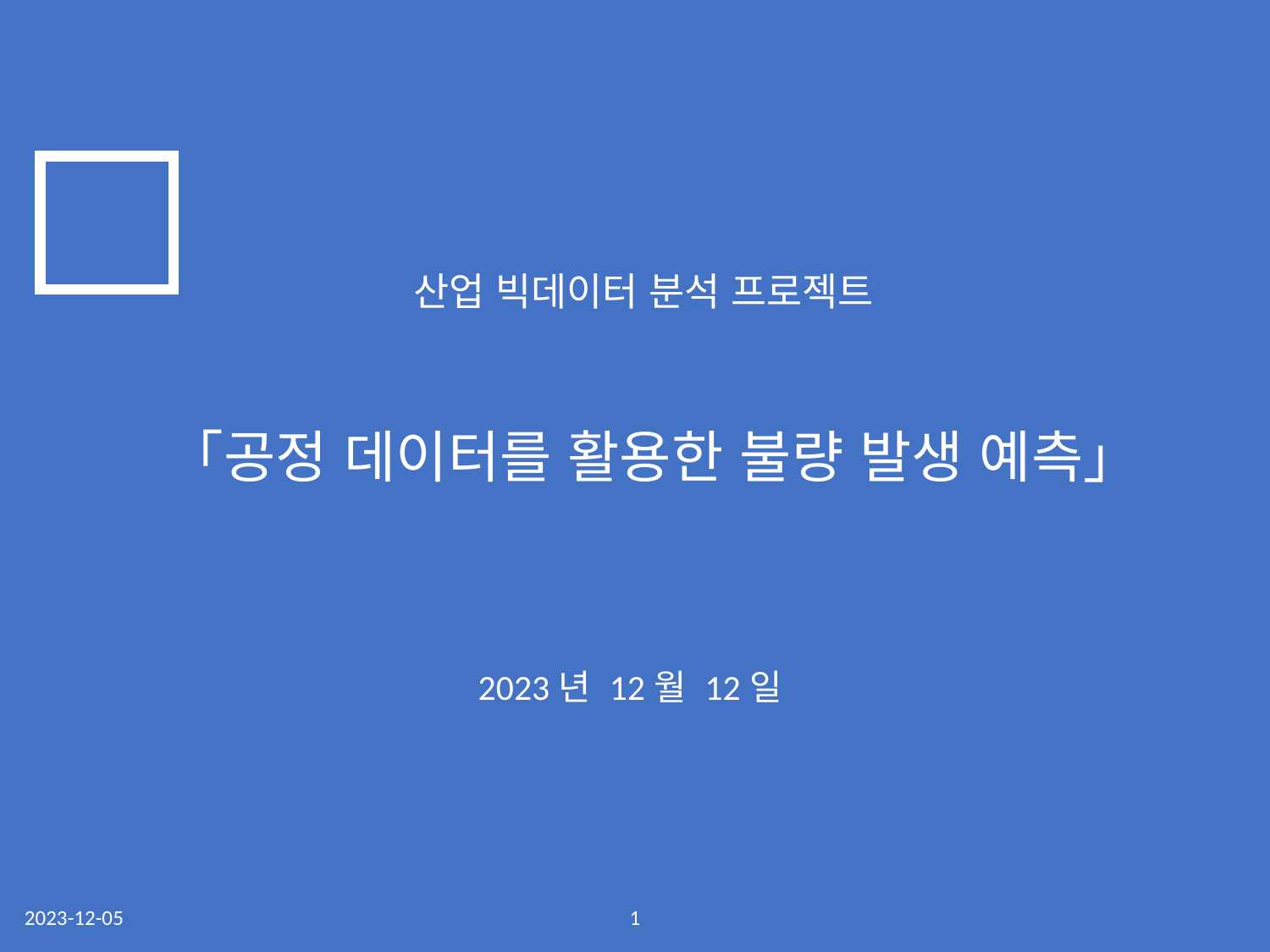

산업 빅데이터 분석 프로젝트
「공정 데이터를 활용한 불량 발생 예측」
2023년 12월 12일
2023-12-05
1